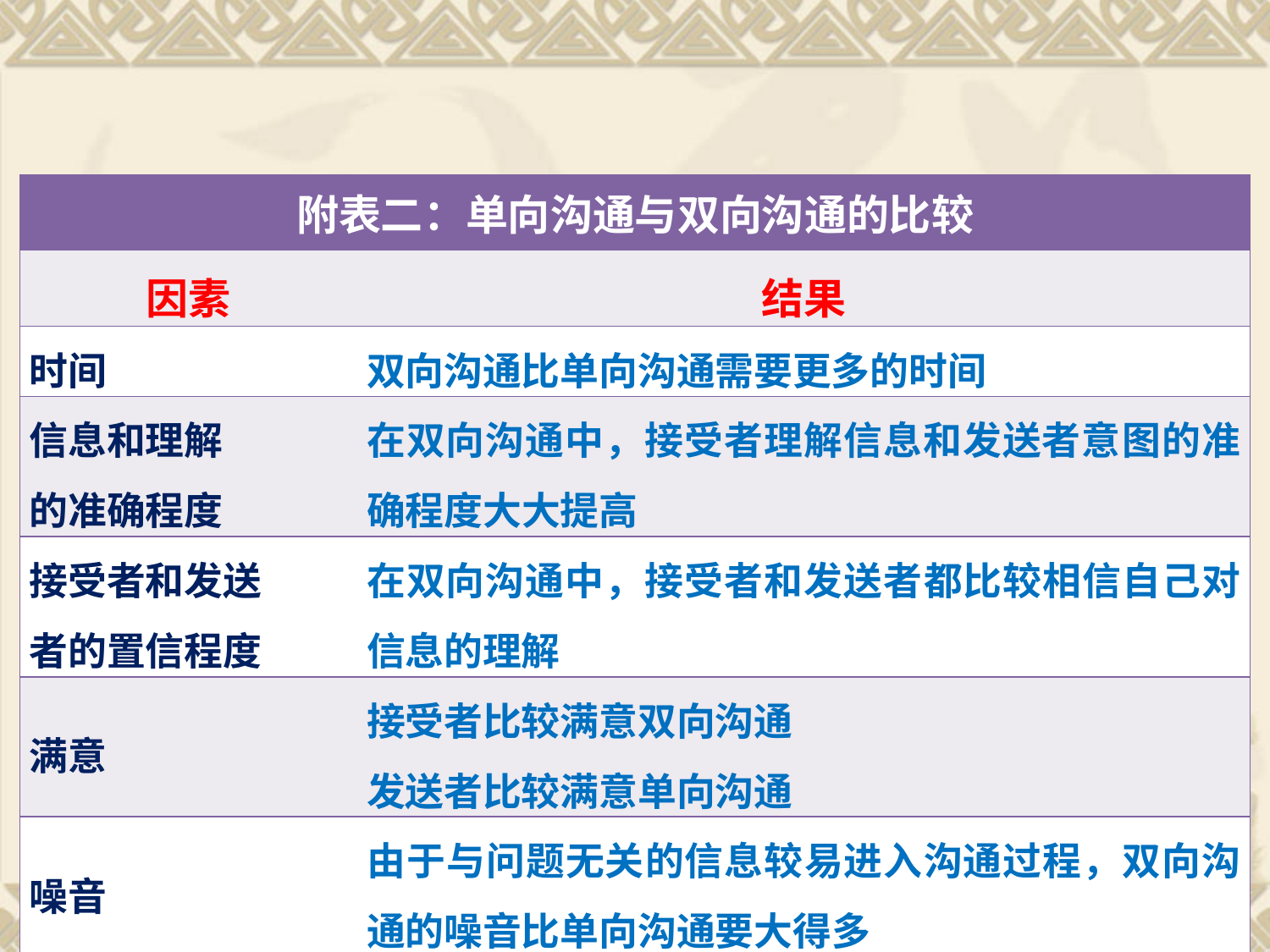

| 附表二：单向沟通与双向沟通的比较 |  |
| --- | --- |
| 因素 | 结果 |
| 时间 | 双向沟通比单向沟通需要更多的时间 |
| 信息和理解 的准确程度 | 在双向沟通中，接受者理解信息和发送者意图的准确程度大大提高 |
| 接受者和发送 者的置信程度 | 在双向沟通中，接受者和发送者都比较相信自己对信息的理解 |
| 满意 | 接受者比较满意双向沟通 发送者比较满意单向沟通 |
| 噪音 | 由于与问题无关的信息较易进入沟通过程，双向沟通的噪音比单向沟通要大得多 |